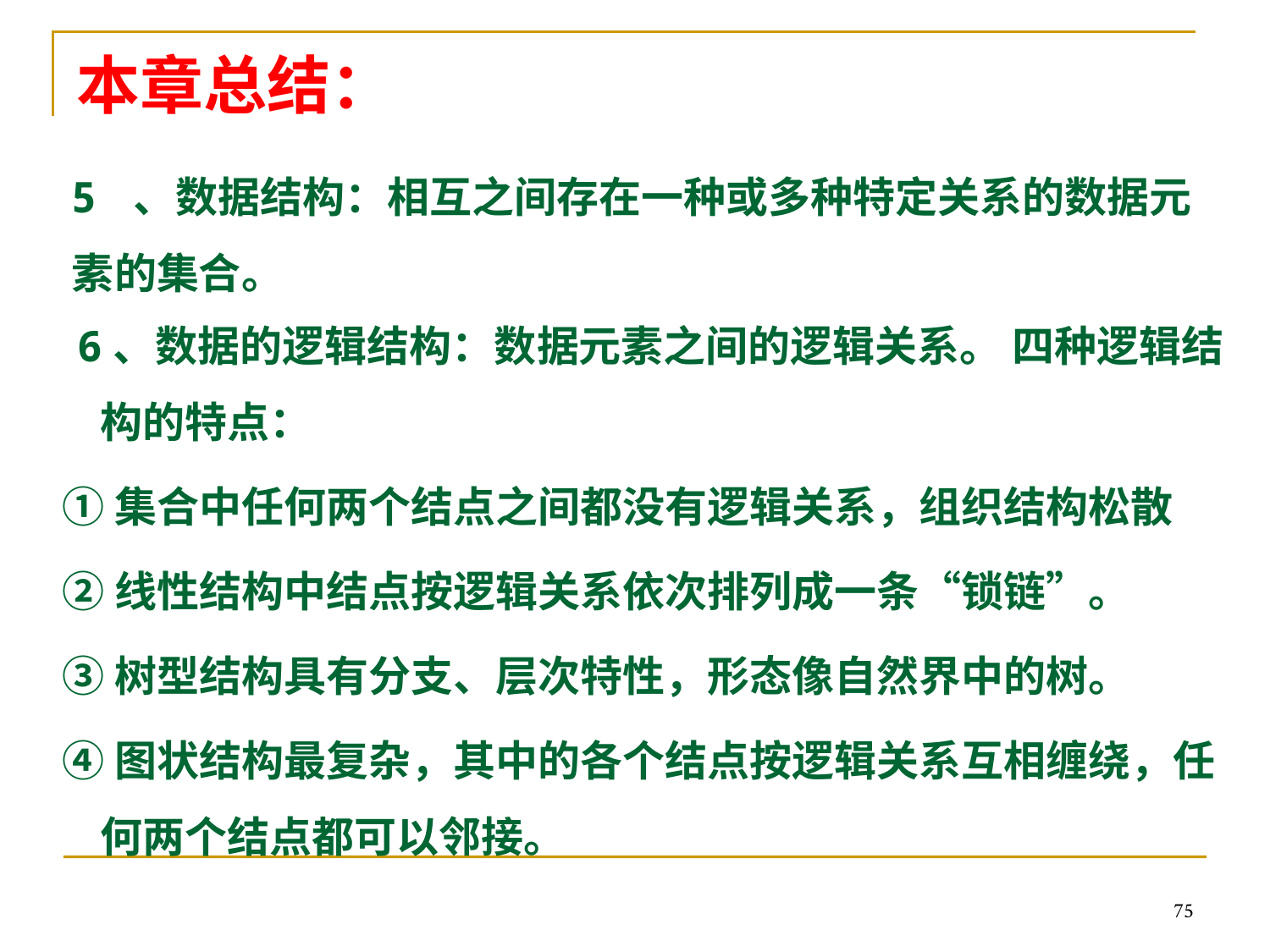

# 本章总结：
5 、数据结构：相互之间存在一种或多种特定关系的数据元素的集合。
 6、数据的逻辑结构：数据元素之间的逻辑关系。 四种逻辑结构的特点：
 ①集合中任何两个结点之间都没有逻辑关系，组织结构松散
 ②线性结构中结点按逻辑关系依次排列成一条“锁链”。
 ③树型结构具有分支、层次特性，形态像自然界中的树。
 ④图状结构最复杂，其中的各个结点按逻辑关系互相缠绕，任何两个结点都可以邻接。

75